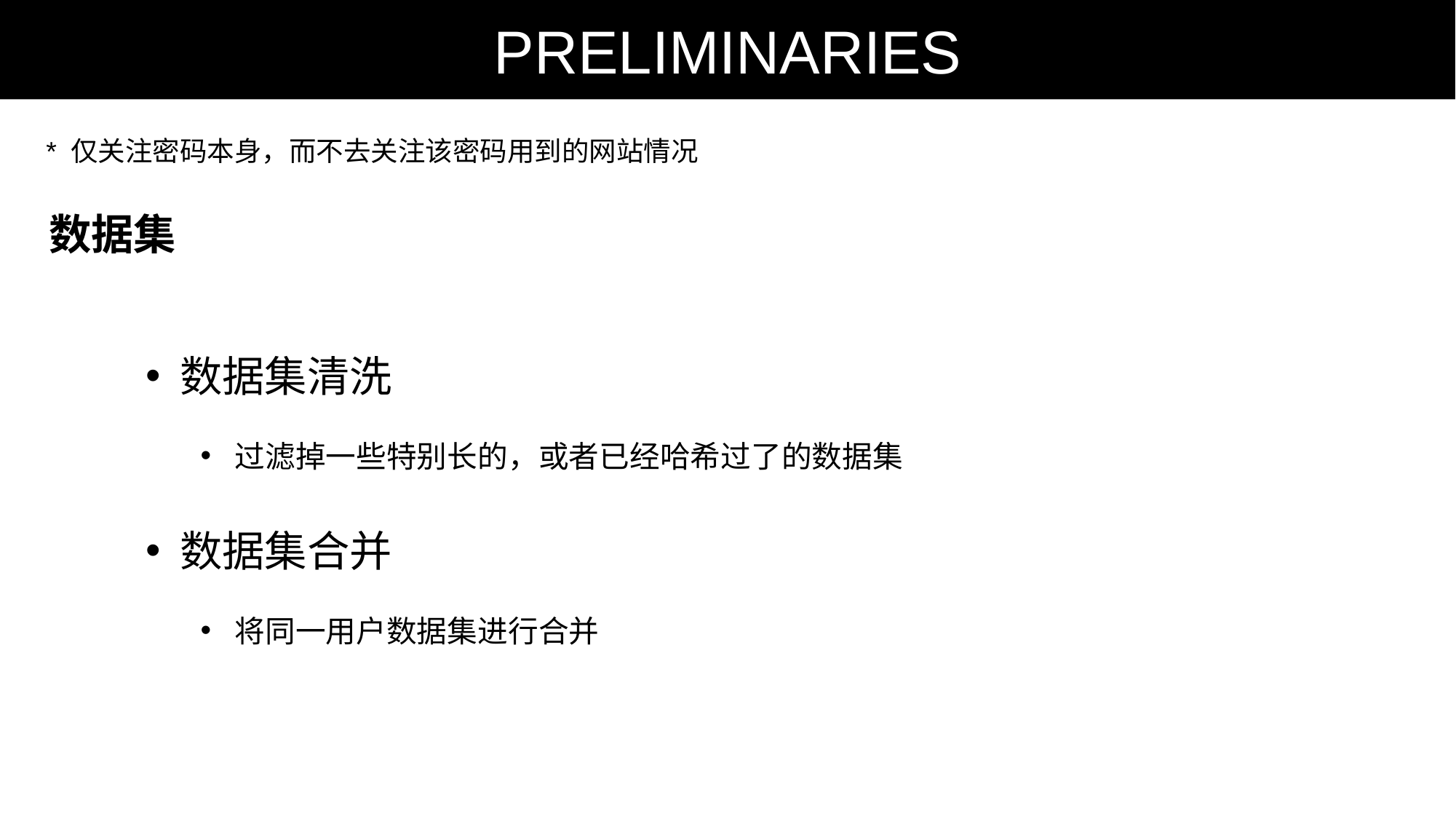

PRELIMINARIES
* 仅关注密码本身，而不去关注该密码用到的网站情况
数据集
数据集清洗
过滤掉一些特别长的，或者已经哈希过了的数据集
数据集合并
将同一用户数据集进行合并